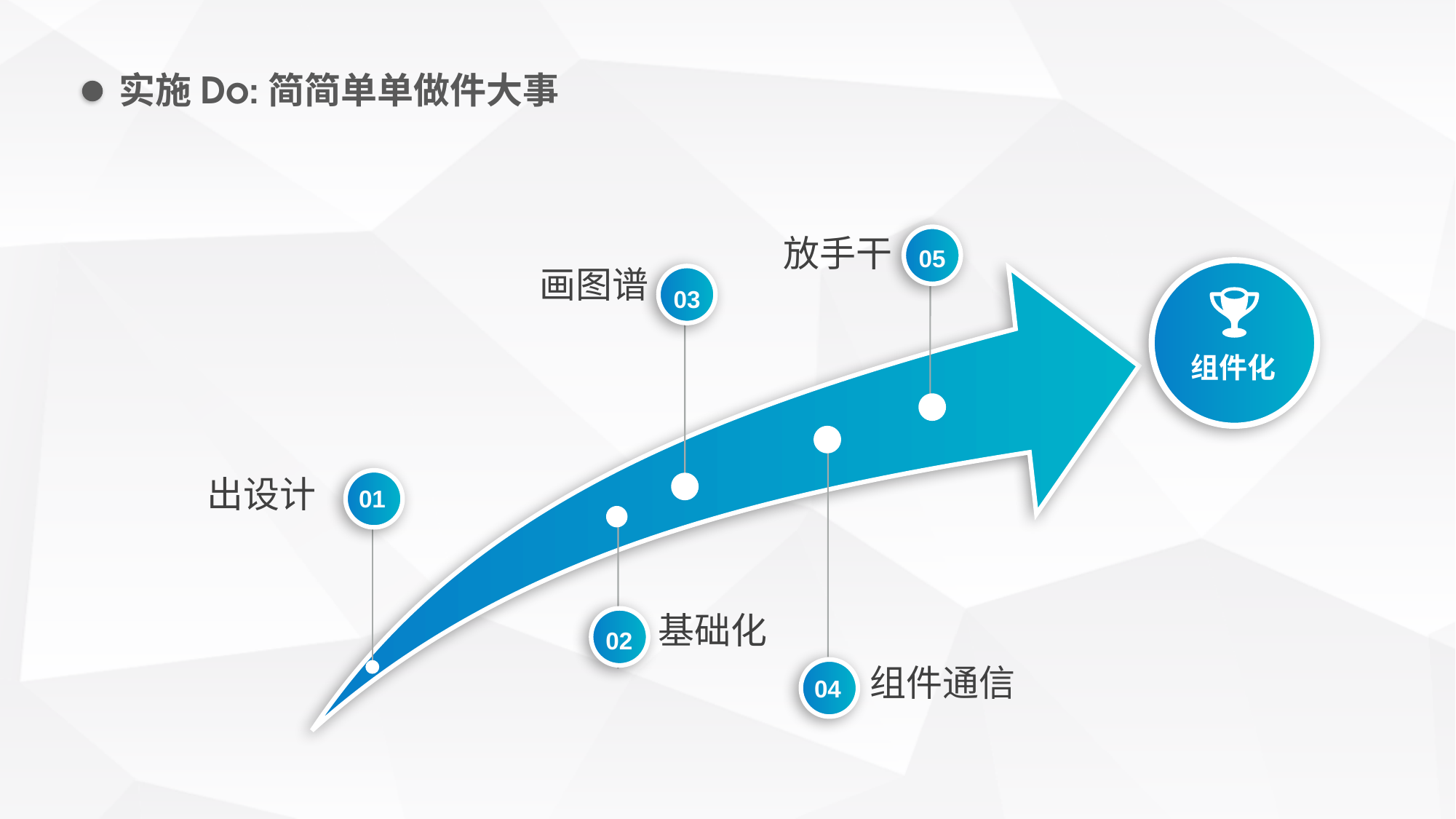

实施Do:简简单单做件大事

05

放手干

03

画图谱

组件化

04

01

出设计

02
基础化
组件通信